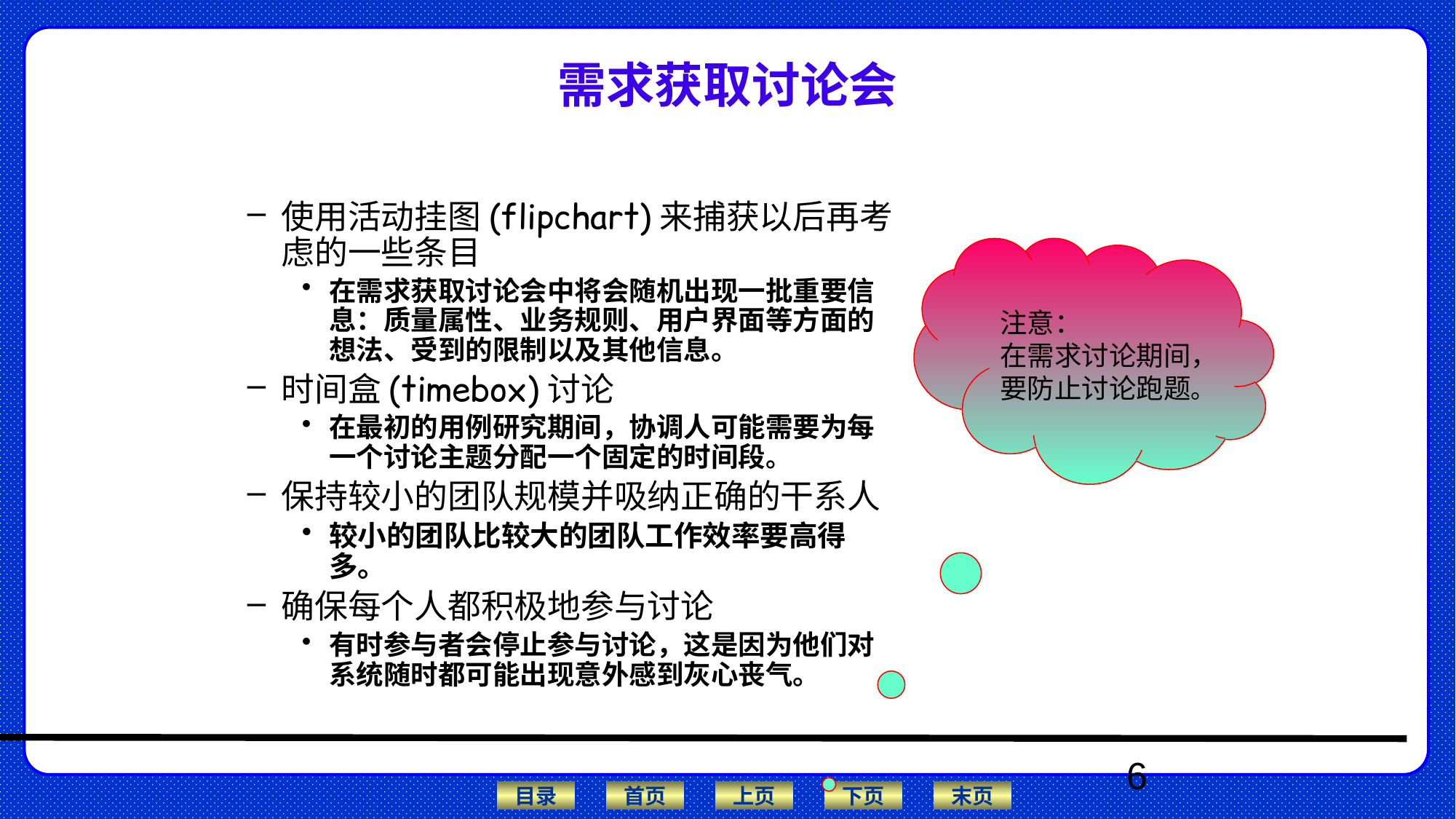

# 需求获取讨论会
使用活动挂图(flipchart)来捕获以后再考虑的一些条目
在需求获取讨论会中将会随机出现一批重要信息：质量属性、业务规则、用户界面等方面的想法、受到的限制以及其他信息。
时间盒(timebox)讨论
在最初的用例研究期间，协调人可能需要为每一个讨论主题分配一个固定的时间段。
保持较小的团队规模并吸纳正确的干系人
较小的团队比较大的团队工作效率要高得
多。
确保每个人都积极地参与讨论
有时参与者会停止参与讨论，这是因为他们对系统随时都可能出现意外感到灰心丧气。

注意：
在需求讨论期间，
要防止讨论跑题。
6